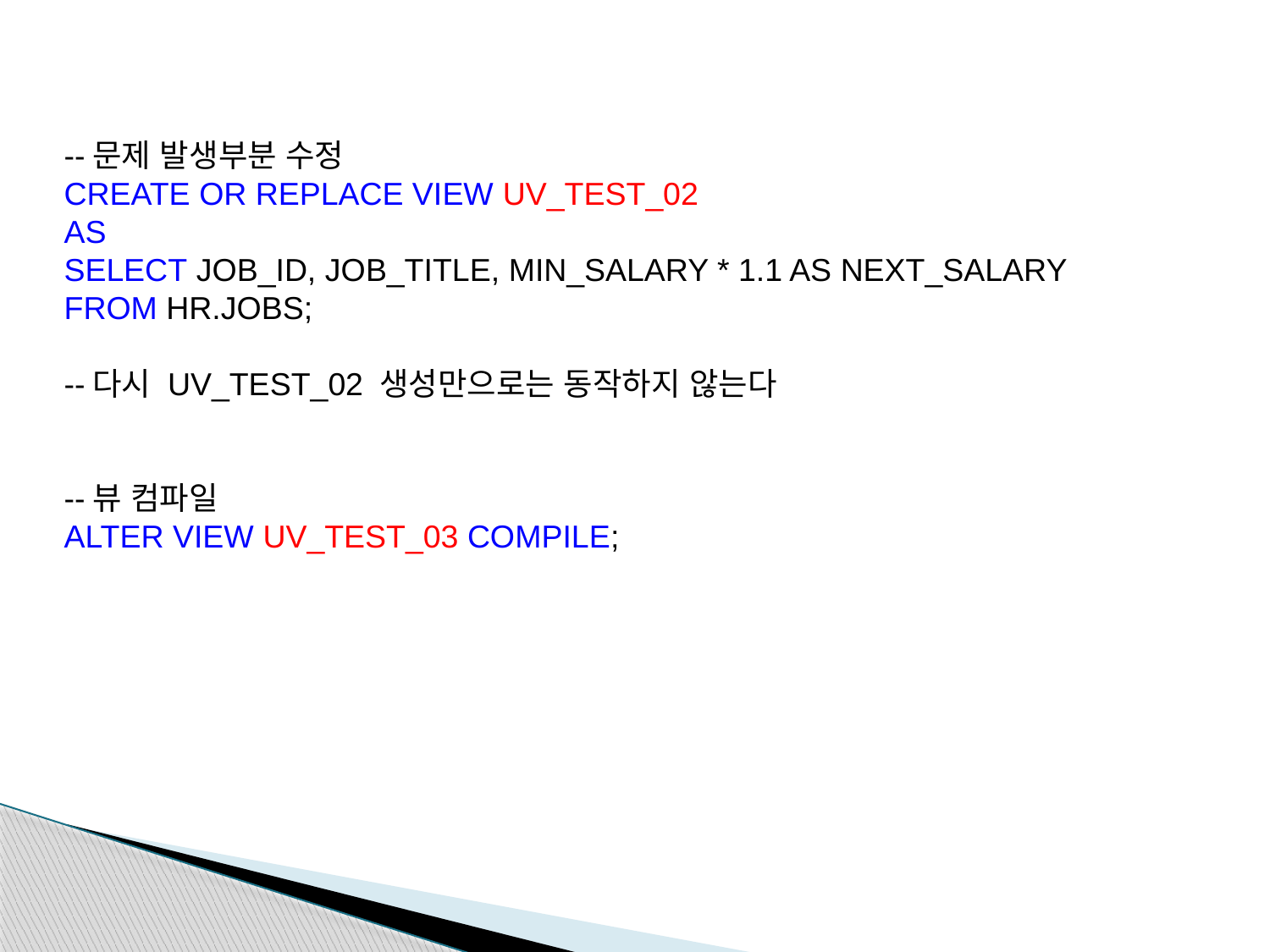

--문제 발생부분 수정
CREATE OR REPLACE VIEW UV_TEST_02
AS
SELECT JOB_ID, JOB_TITLE, MIN_SALARY * 1.1 AS NEXT_SALARY
FROM HR.JOBS;

--다시 UV_TEST_02 생성만으로는 동작하지 않는다

--뷰 컴파일
ALTER VIEW UV_TEST_03 COMPILE;